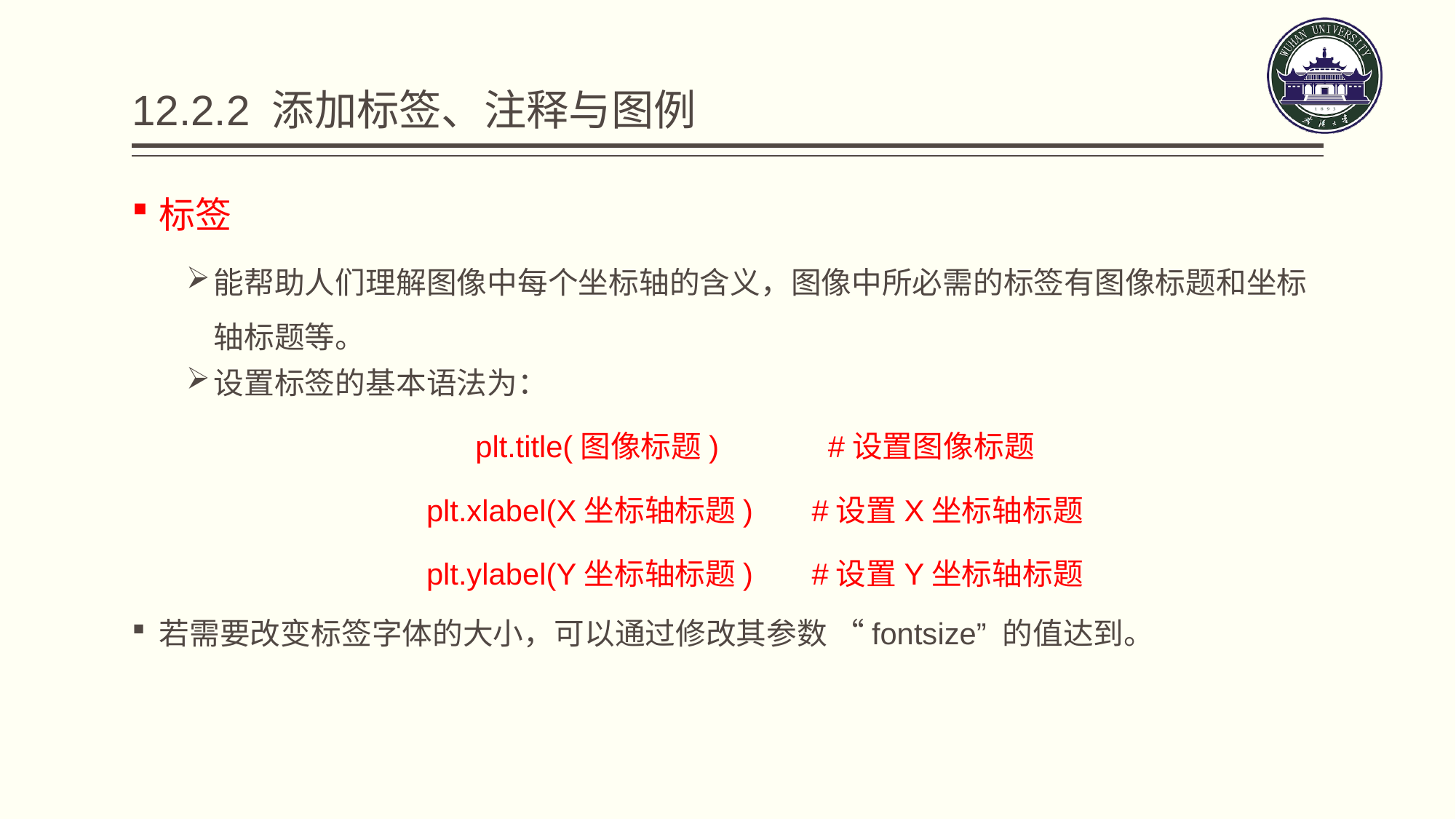

# 12.2.2 添加标签、注释与图例
标签
能帮助人们理解图像中每个坐标轴的含义，图像中所必需的标签有图像标题和坐标轴标题等。
设置标签的基本语法为：
plt.title(图像标题)             #设置图像标题
plt.xlabel(X坐标轴标题)       #设置X坐标轴标题
plt.ylabel(Y坐标轴标题)       #设置Y坐标轴标题
若需要改变标签字体的大小，可以通过修改其参数 “fontsize” 的值达到。